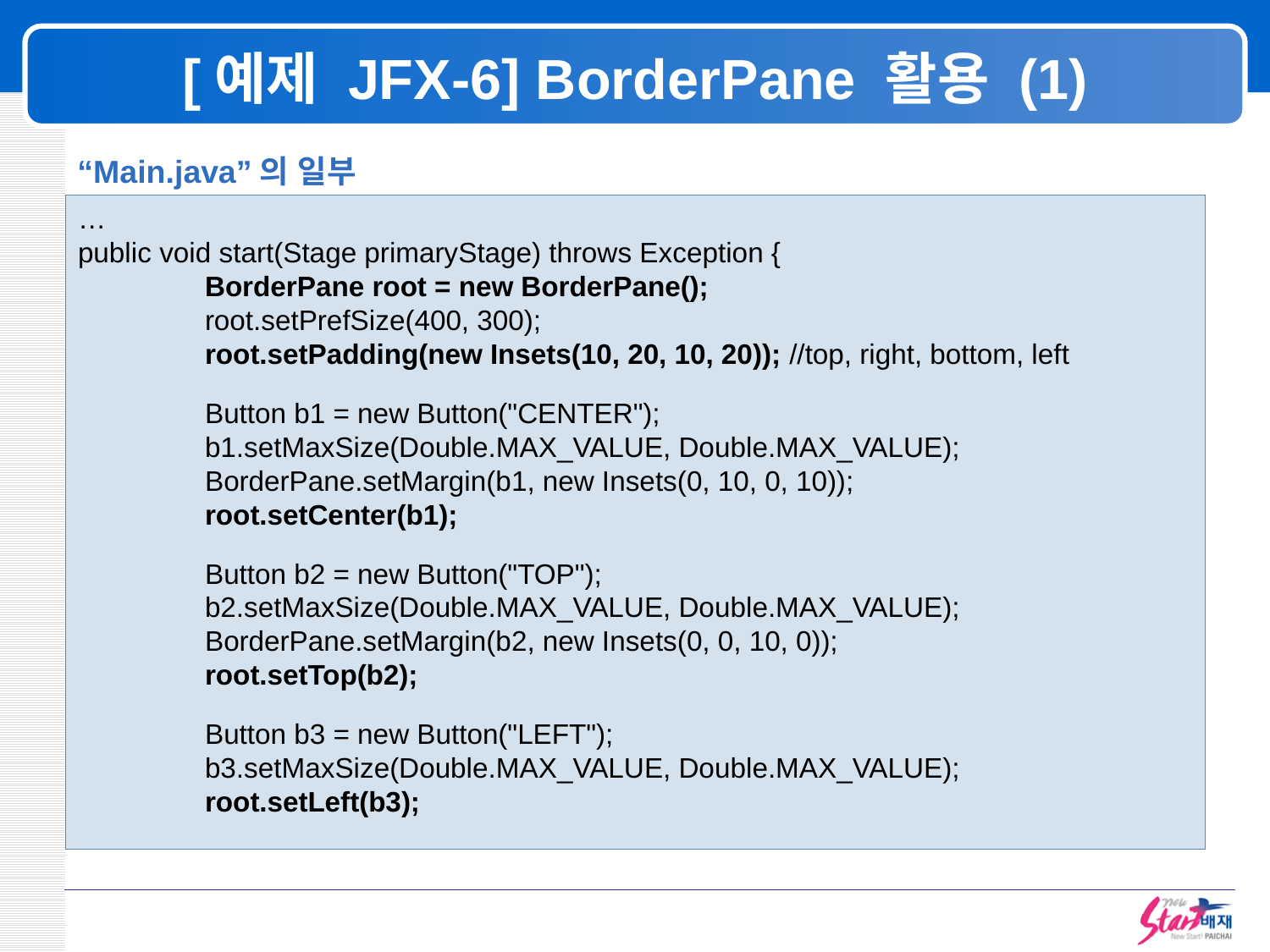

# [예제 JFX-6] BorderPane 활용 (1)
“Main.java”의 일부
…
public void start(Stage primaryStage) throws Exception {
	BorderPane root = new BorderPane();
	root.setPrefSize(400, 300);
	root.setPadding(new Insets(10, 20, 10, 20)); //top, right, bottom, left

	Button b1 = new Button("CENTER");
	b1.setMaxSize(Double.MAX_VALUE, Double.MAX_VALUE);
	BorderPane.setMargin(b1, new Insets(0, 10, 0, 10));
	root.setCenter(b1);

	Button b2 = new Button("TOP");
	b2.setMaxSize(Double.MAX_VALUE, Double.MAX_VALUE);
	BorderPane.setMargin(b2, new Insets(0, 0, 10, 0));
	root.setTop(b2);

	Button b3 = new Button("LEFT");
	b3.setMaxSize(Double.MAX_VALUE, Double.MAX_VALUE);
	root.setLeft(b3);